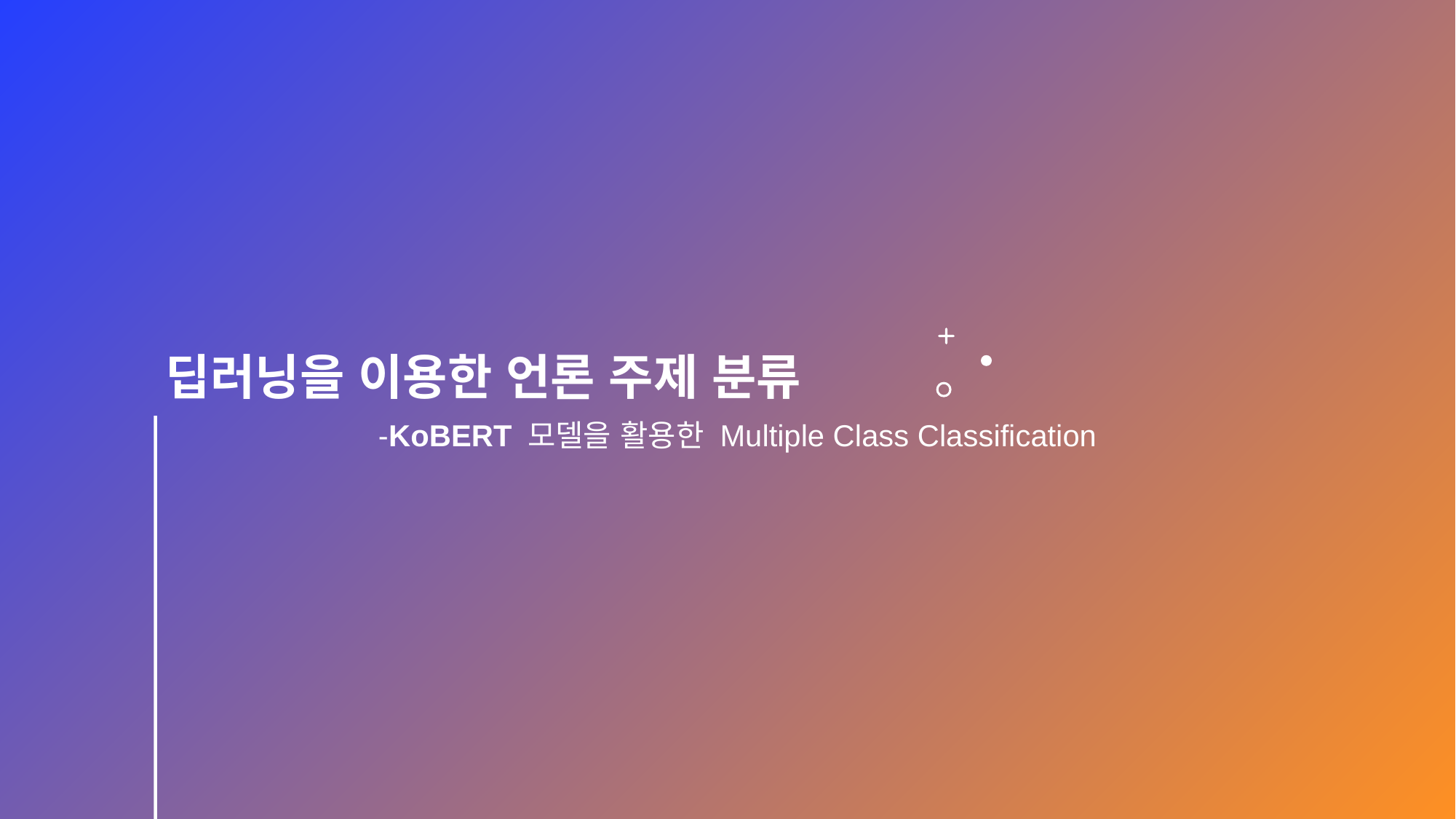

# 딥러닝을 이용한 언론 주제 분류
-KoBERT 모델을 활용한 Multiple Class Classification